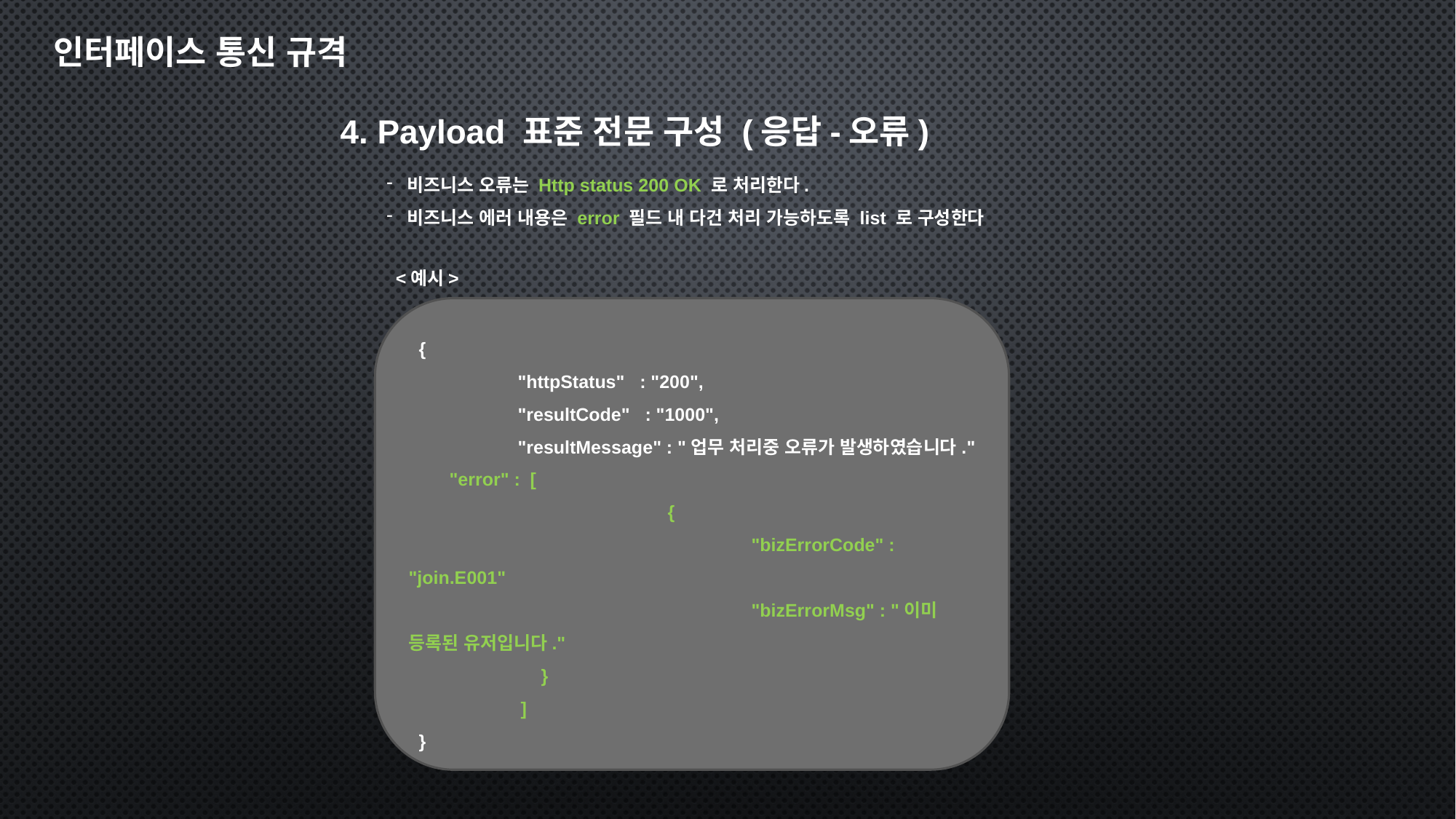

인터페이스 통신 규격
4. Payload 표준 전문 구성 (응답-오류)
비즈니스 오류는 Http status 200 OK 로 처리한다.
비즈니스 에러 내용은 error 필드 내 다건 처리 가능하도록 list 로 구성한다
<예시>
  {
	"httpStatus"   : "200",
	"resultCode"   : "1000",
	"resultMessage" : "업무 처리중 오류가 발생하였습니다."
        "error" :  [
		        {
			   "bizErrorCode" : "join.E001"
			   "bizErrorMsg" : "이미 등록된 유저입니다."
                          }
                      ]
  }